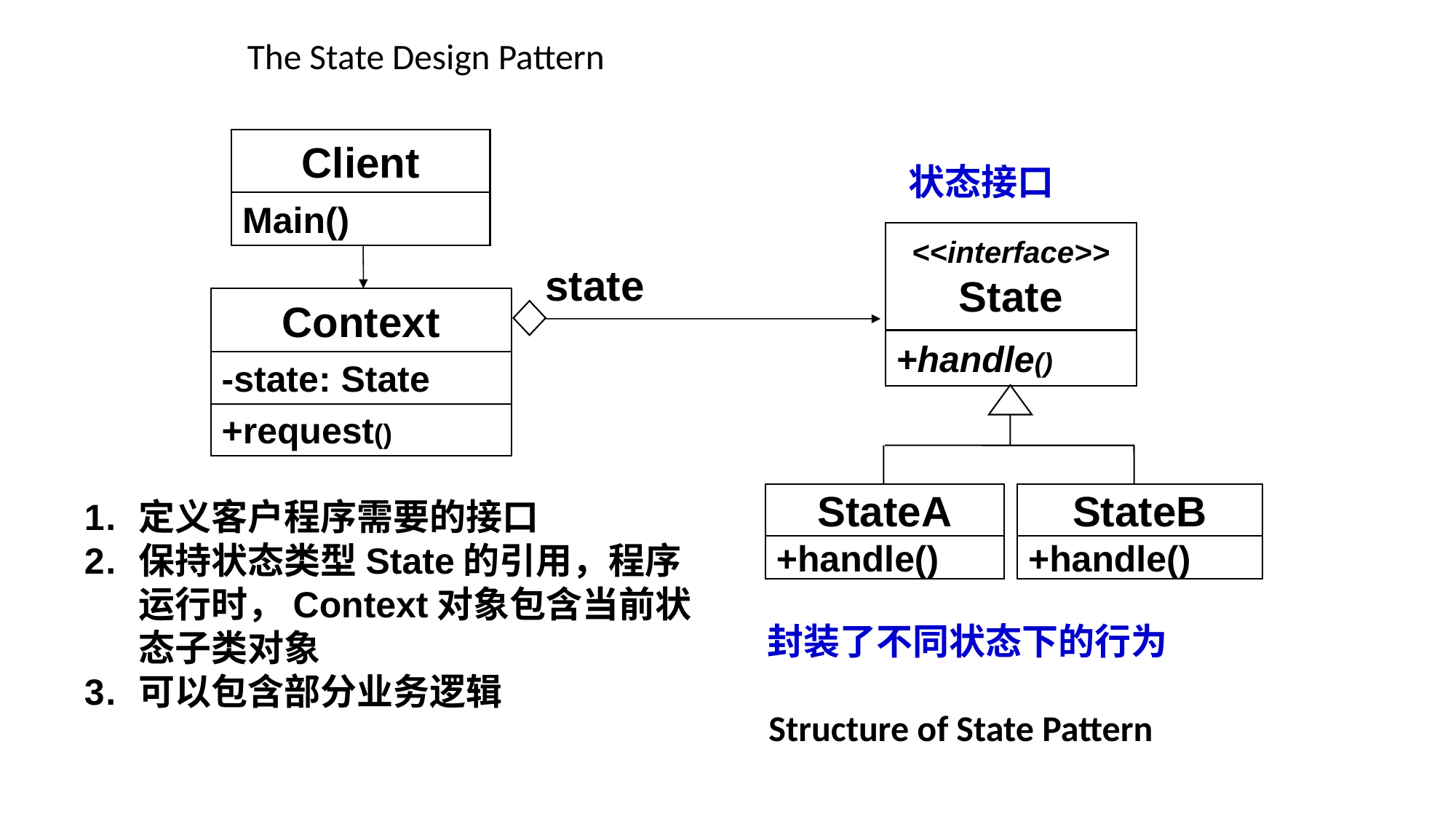

# The State Design Pattern
Client
Main()
状态接口
<<interface>>
State

state
Context
-state: State
+request()

+handle()

StateA
+handle()
StateB
+handle()
定义客户程序需要的接口
保持状态类型State的引用，程序运行时，Context对象包含当前状态子类对象
可以包含部分业务逻辑
封装了不同状态下的行为
Structure of State Pattern